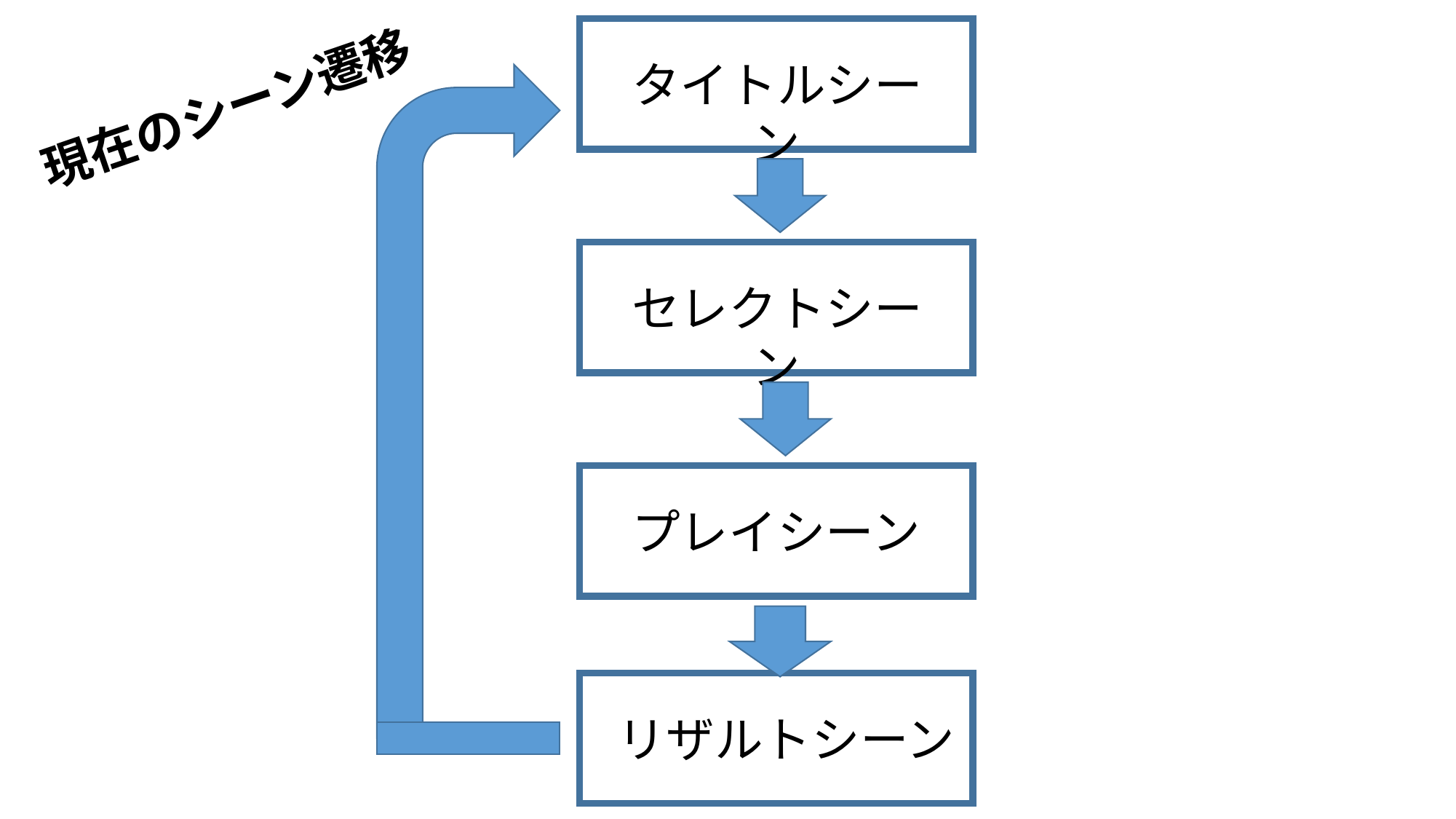

タイトルシーン

現在のシーン遷移

セレクトシーン

プレイシーン

リザルトシーン